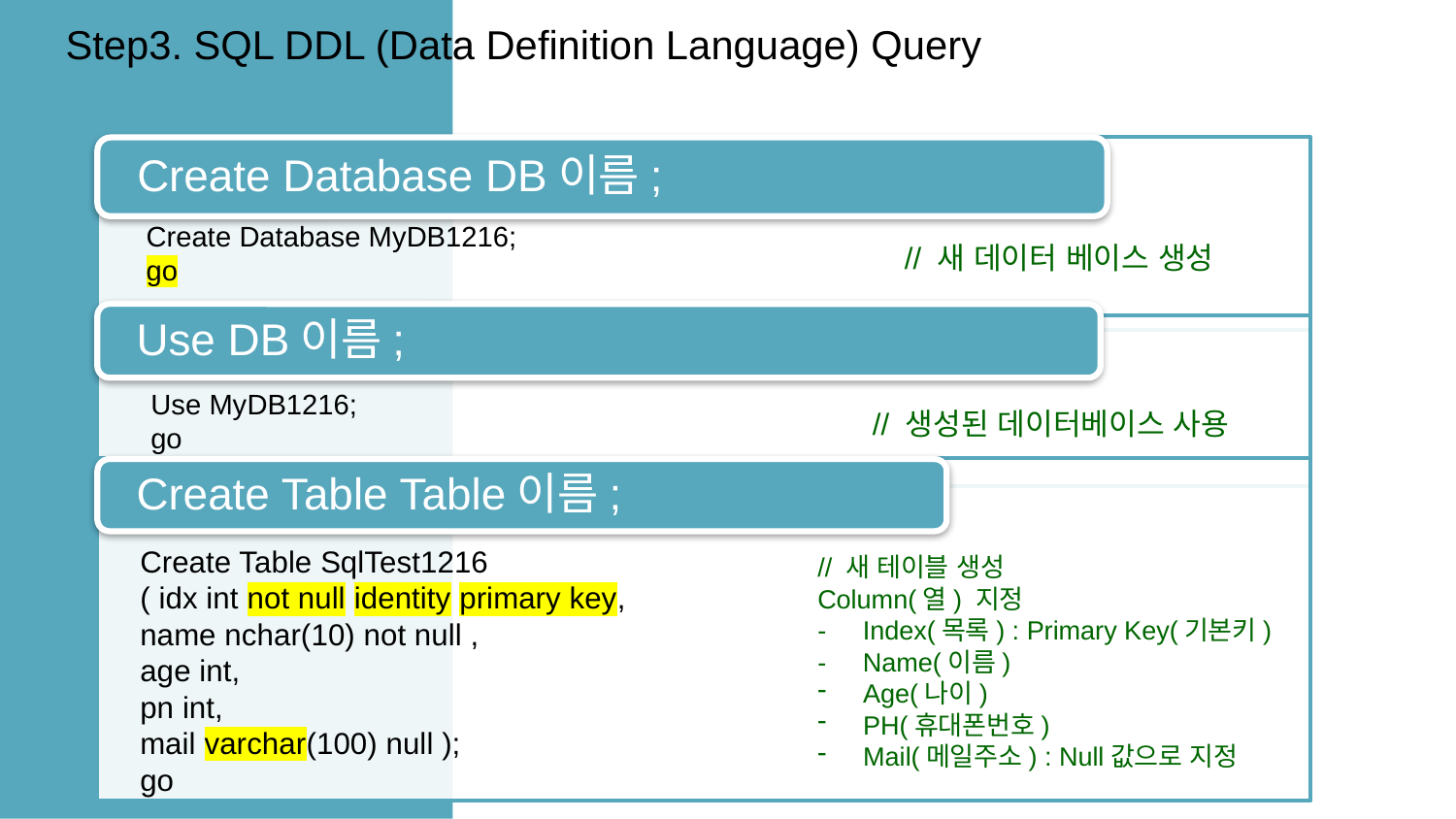

Step3. SQL DDL (Data Definition Language) Query
Create Database DB이름;
Use DB이름;
Create Table Table이름;
Create Database MyDB1216;
go
// 새 데이터 베이스 생성
Use MyDB1216;
go
// 생성된 데이터베이스 사용

Create Table SqlTest1216
( idx int not null identity primary key,
name nchar(10) not null ,
age int,
pn int,
mail varchar(100) null );
go
// 새 테이블 생성
Column(열) 지정
-     Index(목록) : Primary Key(기본키)
-     Name(이름)
Age(나이)
PH(휴대폰번호)
Mail(메일주소) : Null값으로 지정